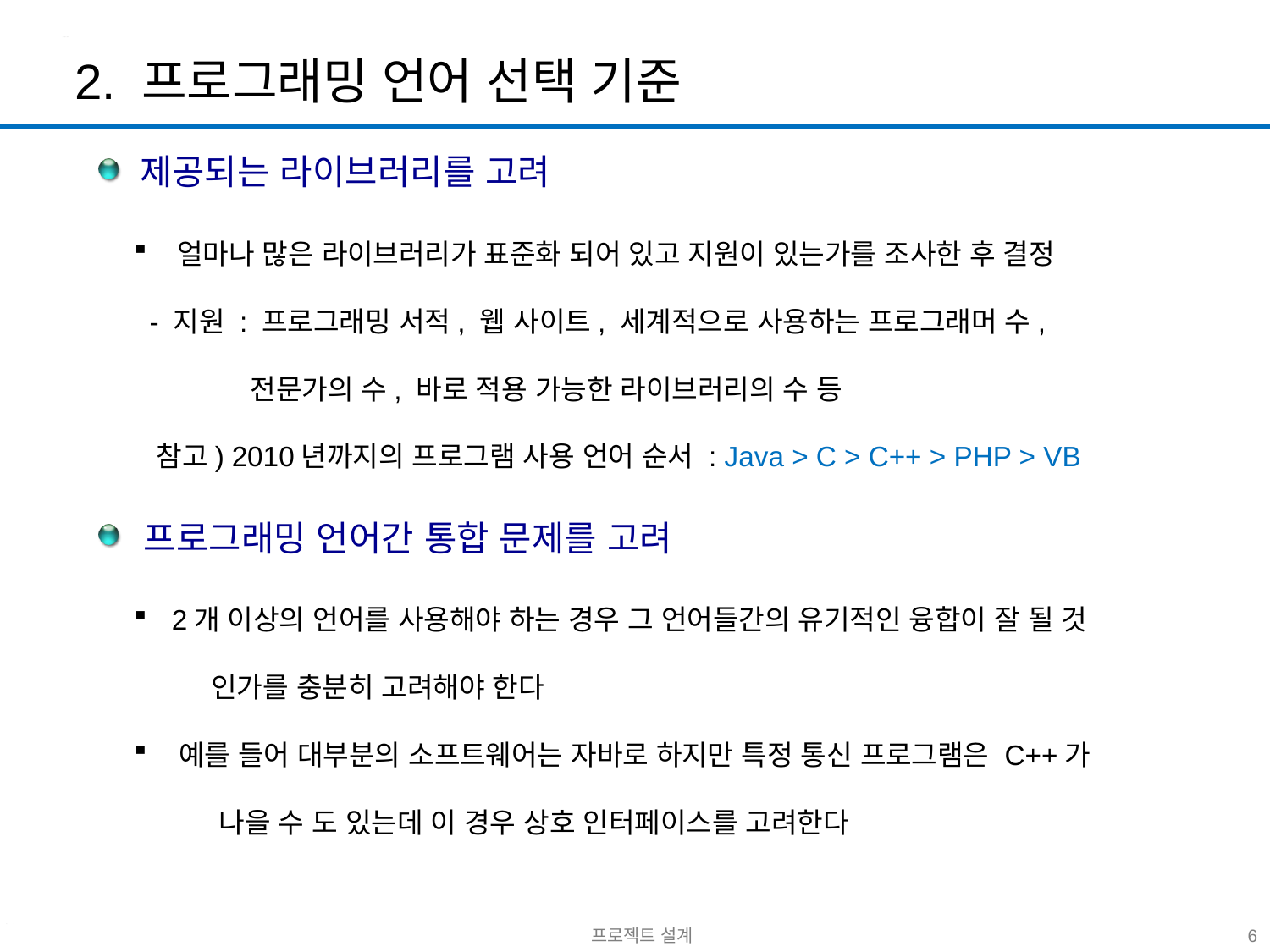

2. 프로그래밍 언어 선택 기준
 제공되는 라이브러리를 고려
 얼마나 많은 라이브러리가 표준화 되어 있고 지원이 있는가를 조사한 후 결정
  - 지원 : 프로그래밍 서적, 웹 사이트, 세계적으로 사용하는 프로그래머 수,
              전문가의 수, 바로 적용 가능한 라이브러리의 수 등
  참고) 2010년까지의 프로그램 사용 언어 순서 : Java > C > C++ > PHP > VB
 프로그래밍 언어간 통합 문제를 고려
 2개 이상의 언어를 사용해야 하는 경우 그 언어들간의 유기적인 융합이 잘 될 것
         인가를 충분히 고려해야 한다
 예를 들어 대부분의 소프트웨어는 자바로 하지만 특정 통신 프로그램은 C++가
          나을 수 도 있는데 이 경우 상호 인터페이스를 고려한다